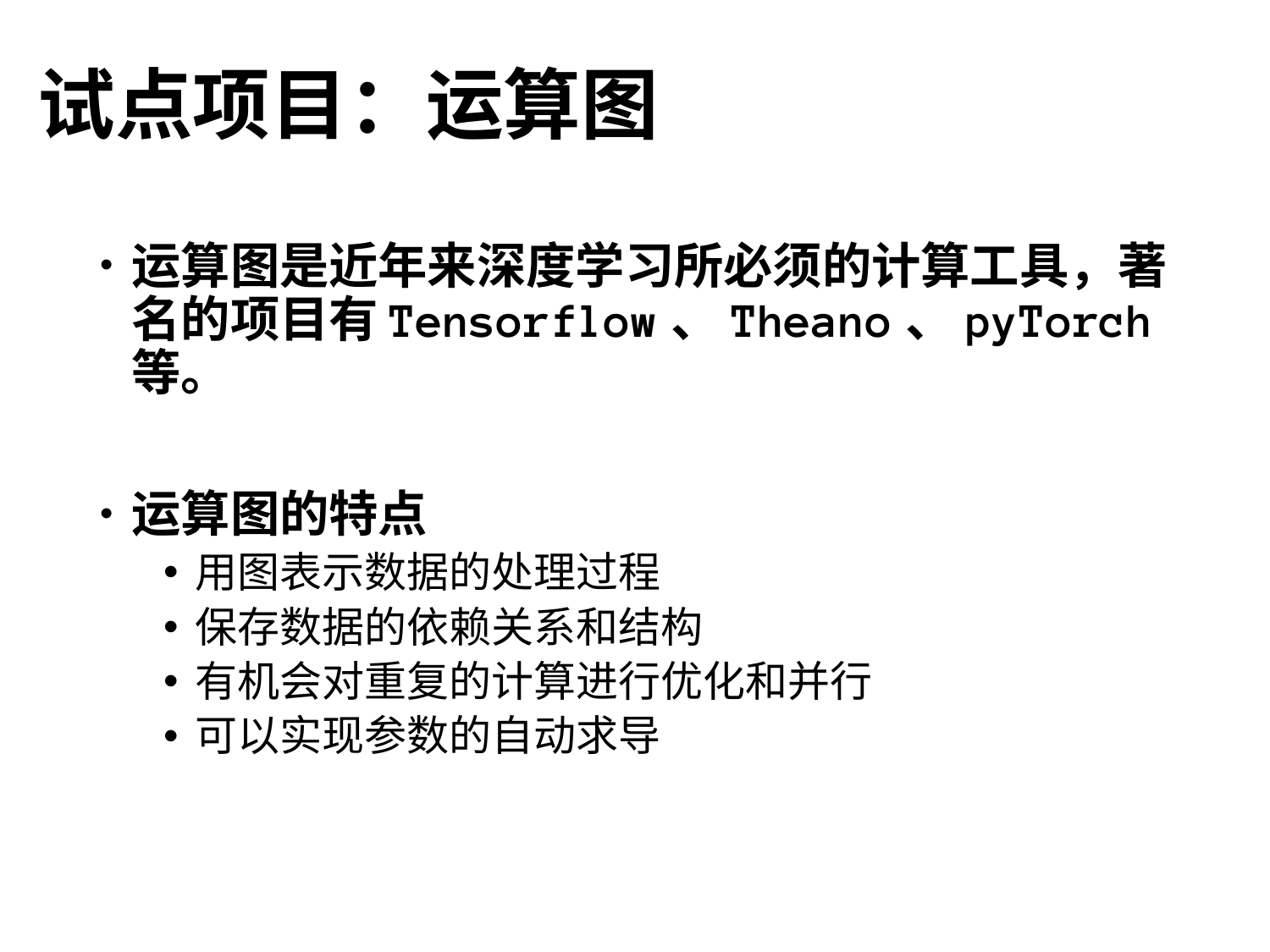

# 试点项目：运算图
运算图是近年来深度学习所必须的计算工具，著名的项目有Tensorflow、Theano、pyTorch等。

运算图的特点
用图表示数据的处理过程
保存数据的依赖关系和结构
有机会对重复的计算进行优化和并行
可以实现参数的自动求导